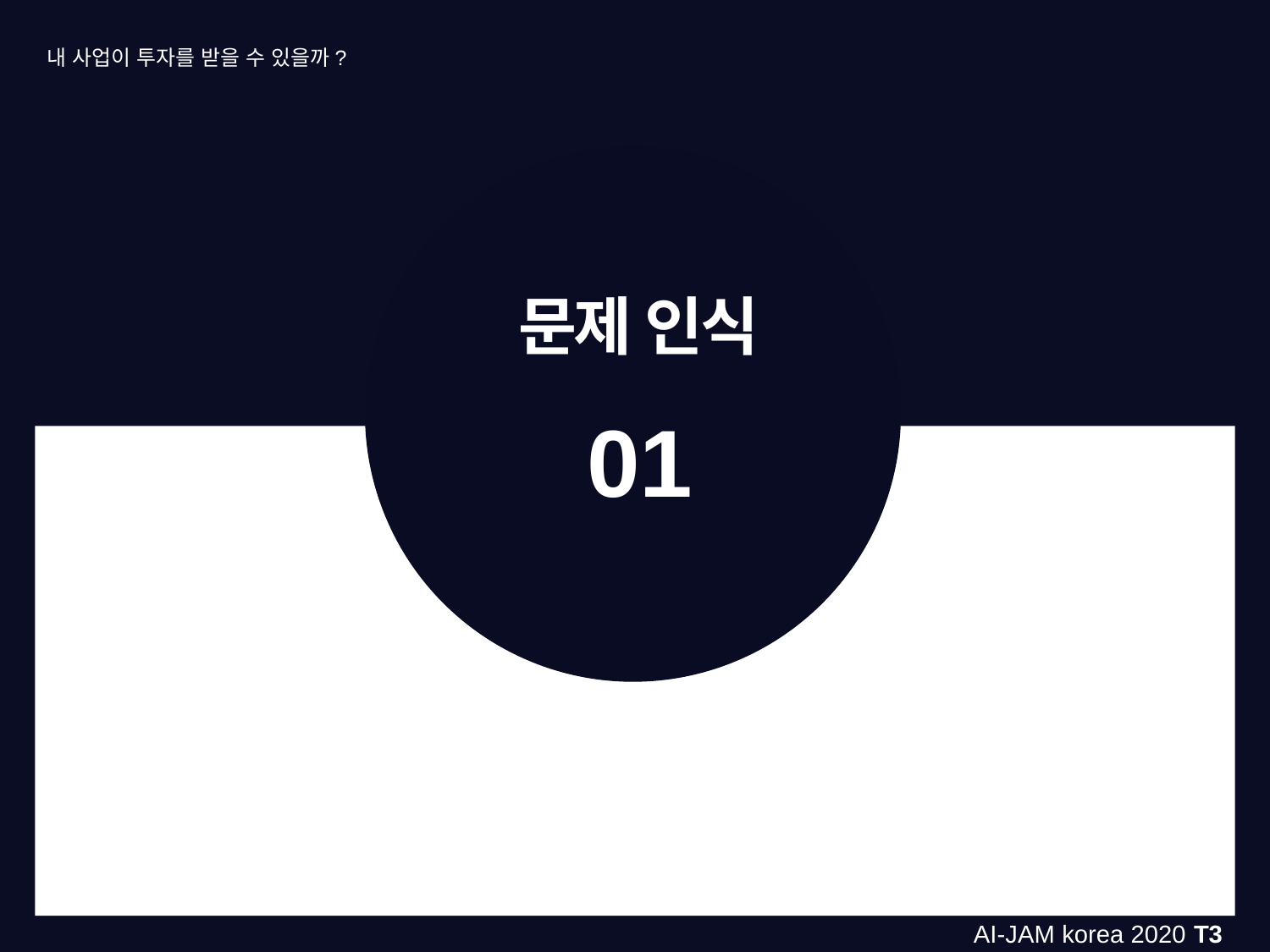

내 사업이 투자를 받을 수 있을까?

 문제 인식
01

AI-JAM korea 2020 T3